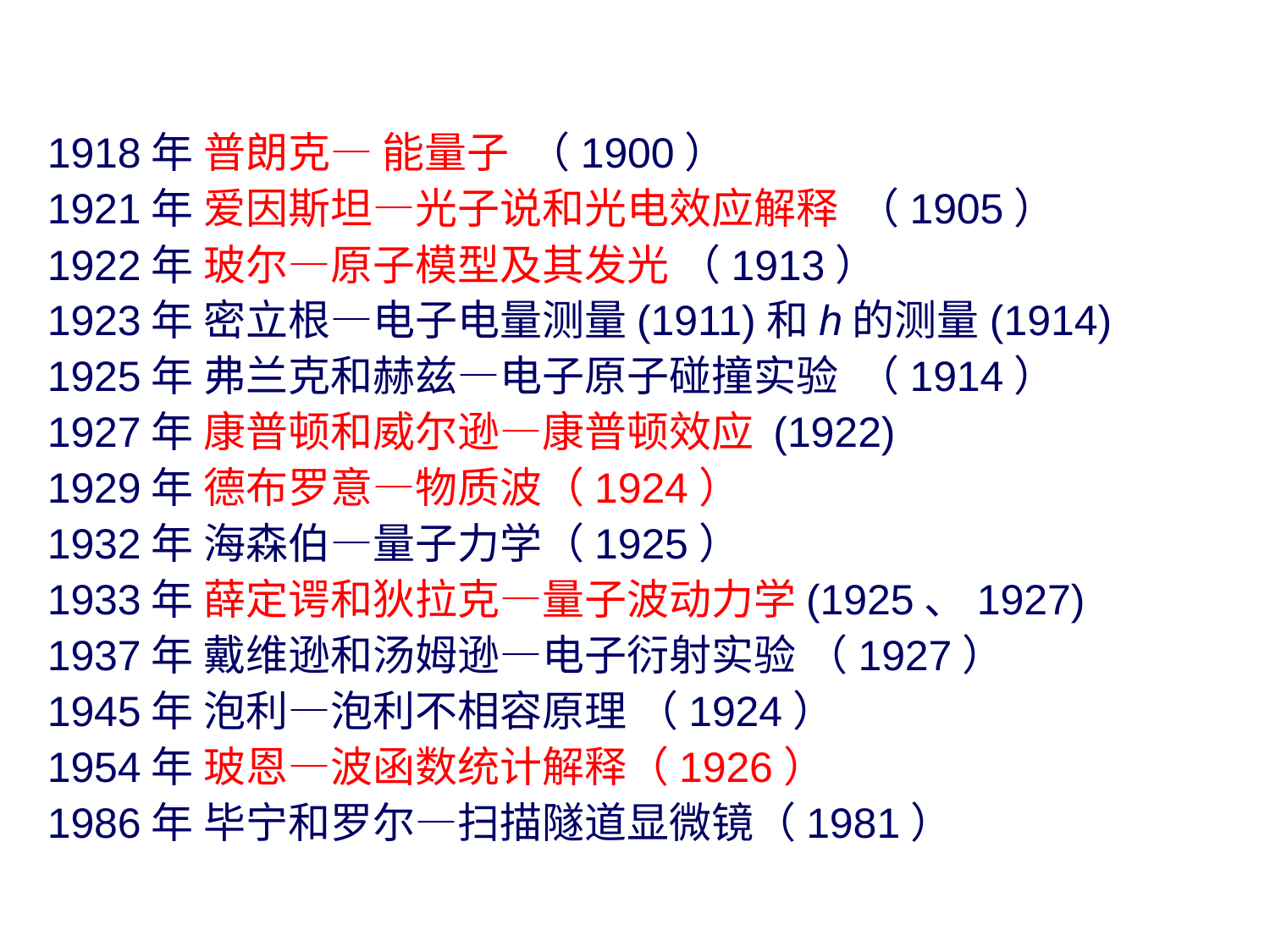

1918年 普朗克— 能量子  （1900）
1921年 爱因斯坦—光子说和光电效应解释  （1905）
1922年 玻尔—原子模型及其发光 （1913）
1923年 密立根—电子电量测量(1911)和h的测量(1914)
1925年 弗兰克和赫兹—电子原子碰撞实验  （1914）
1927年 康普顿和威尔逊—康普顿效应 (1922)
1929年 德布罗意—物质波（1924）
1932年 海森伯—量子力学（1925）
1933年 薛定谔和狄拉克—量子波动力学(1925、1927)
1937年 戴维逊和汤姆逊—电子衍射实验 （1927）
1945年 泡利—泡利不相容原理 （1924）
1954年 玻恩—波函数统计解释（1926）
1986年 毕宁和罗尔—扫描隧道显微镜（1981）